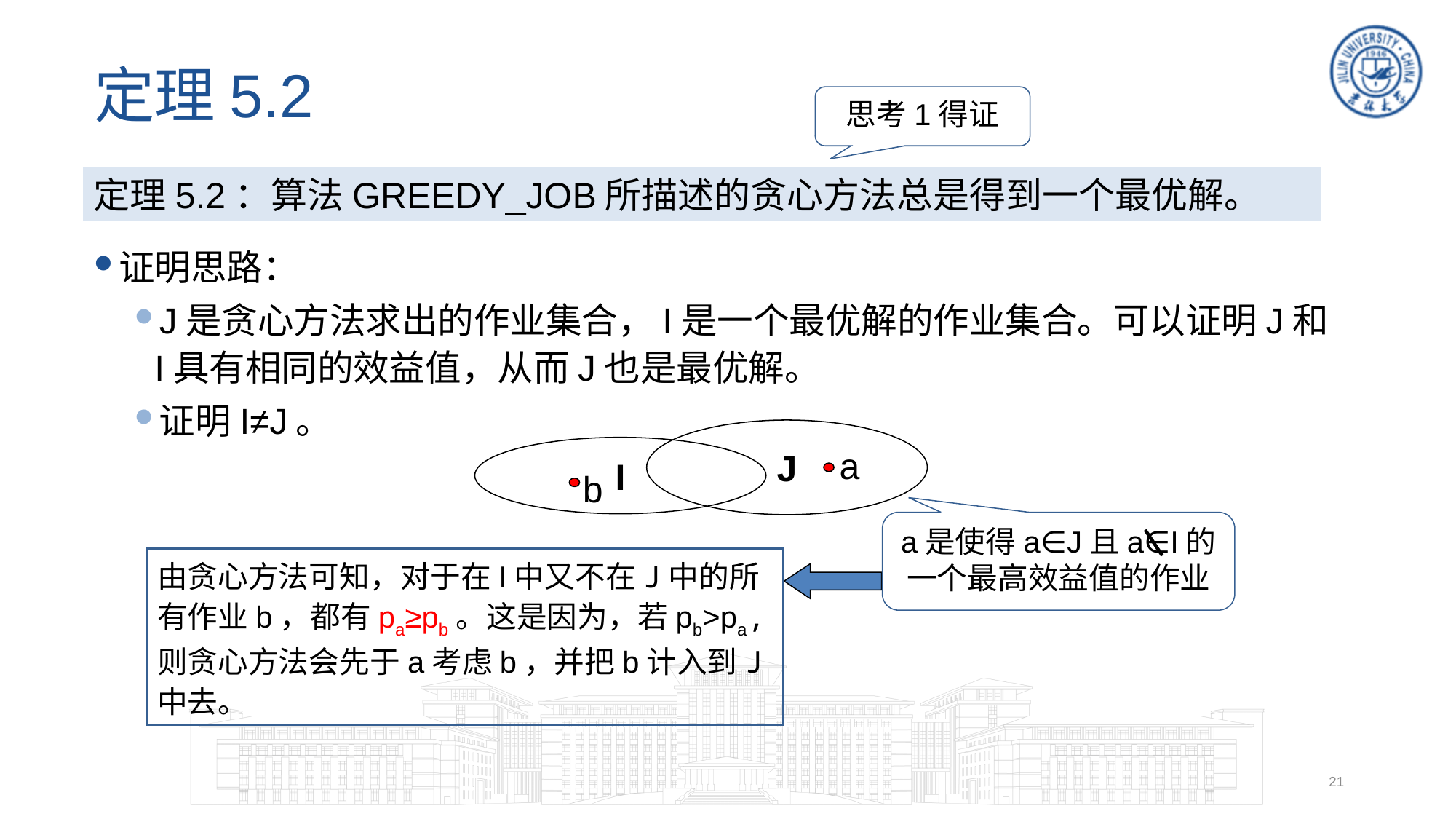

# 定理5.2
思考1得证
定理5.2：算法GREEDY_JOB所描述的贪心方法总是得到一个最优解。
证明思路：
J是贪心方法求出的作业集合，I是一个最优解的作业集合。可以证明J和I具有相同的效益值，从而J也是最优解。
证明I≠J。

J
a
I
b

a是使得a∈J且a∈I的
一个最高效益值的作业

由贪心方法可知，对于在I中又不在J中的所有作业b，都有pa≥pb。这是因为，若pb>pa,则贪心方法会先于a考虑b，并把b计入到J中去。

21